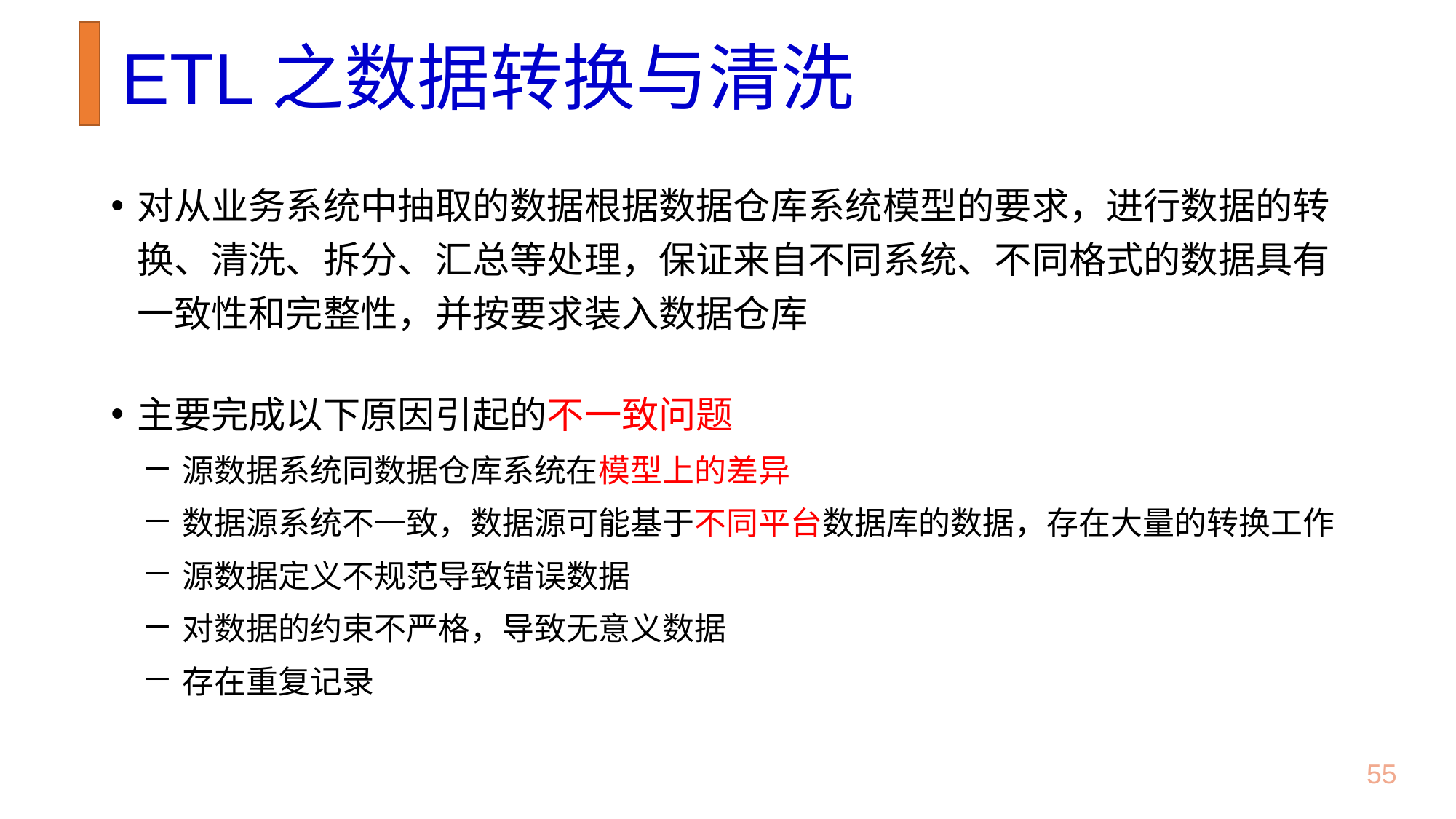

# ETL之数据转换与清洗
对从业务系统中抽取的数据根据数据仓库系统模型的要求，进行数据的转换、清洗、拆分、汇总等处理，保证来自不同系统、不同格式的数据具有一致性和完整性，并按要求装入数据仓库

主要完成以下原因引起的不一致问题
源数据系统同数据仓库系统在模型上的差异
数据源系统不一致，数据源可能基于不同平台数据库的数据，存在大量的转换工作
源数据定义不规范导致错误数据
对数据的约束不严格，导致无意义数据
存在重复记录
55